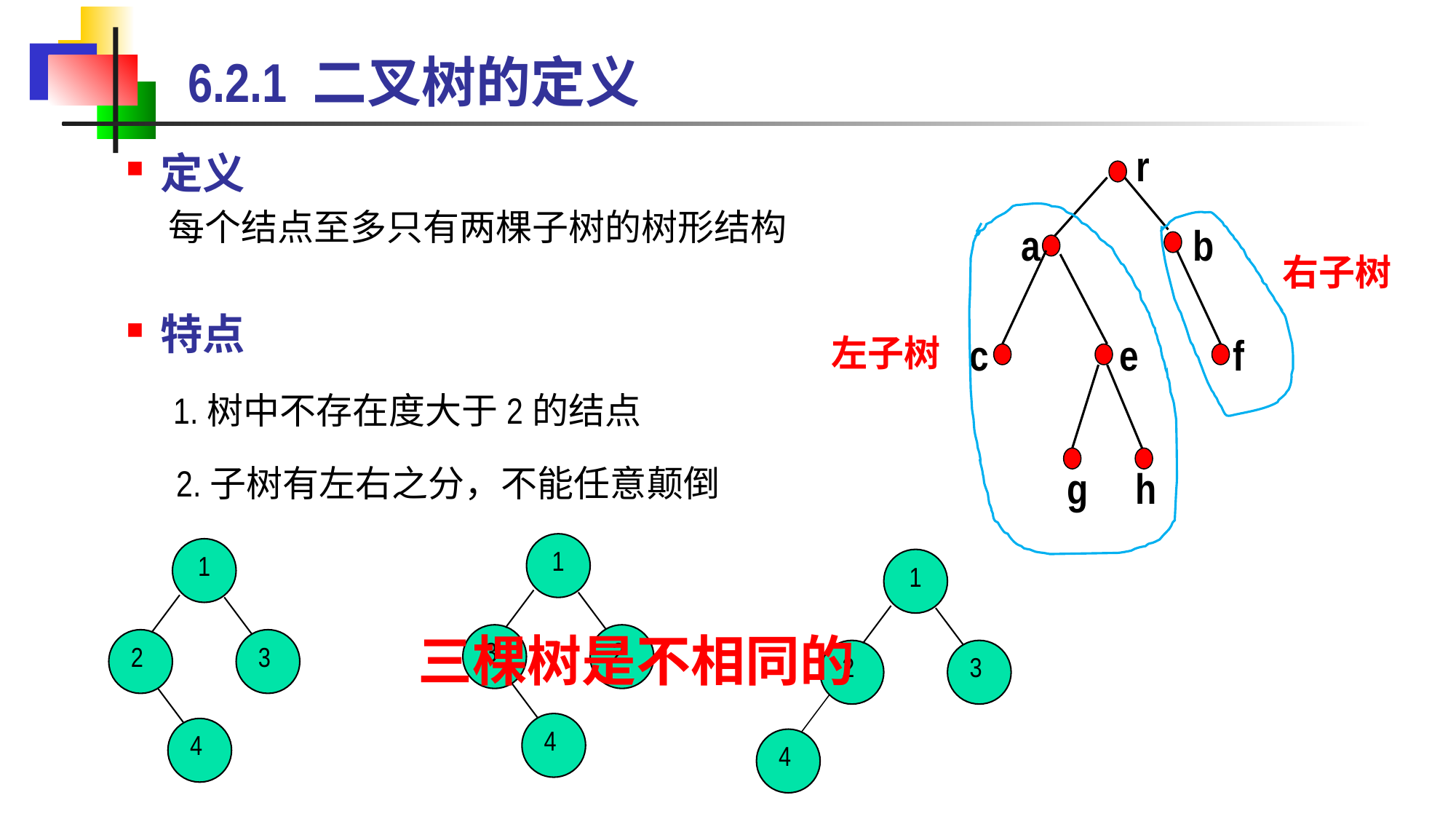

# 6.2.1 二叉树的定义
r

a
b

c
e
f

g
h
定义
     每个结点至多只有两棵子树的树形结构

特点
      1.树中不存在度大于2的结点
      2.子树有左右之分，不能任意颠倒

右子树
左子树

1
3
2
4

1
2
3
4

1
2
3
4

三棵树是不相同的